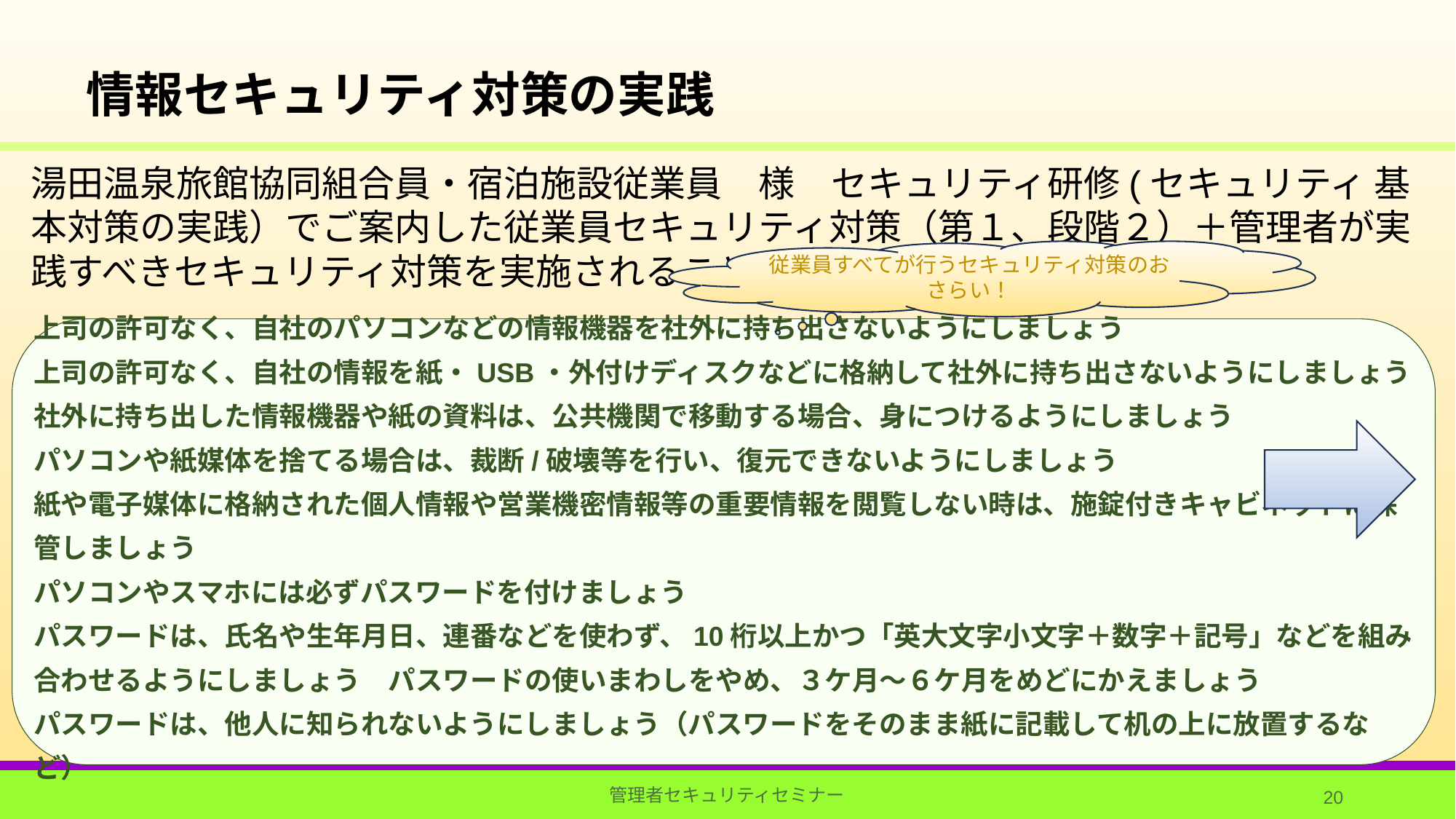

# 情報セキュリティ対策の実践
湯田温泉旅館協同組合員・宿泊施設従業員　様　セキュリティ研修(セキュリティ 基本対策の実践）でご案内した従業員セキュリティ対策（第１、段階２）＋管理者が実践すべきセキュリティ対策を実施されることをお勧めします。

従業員すべてが行うセキュリティ対策のおさらい！
上司の許可なく、自社のパソコンなどの情報機器を社外に持ち出さないようにしましょう
上司の許可なく、自社の情報を紙・USB・外付けディスクなどに格納して社外に持ち出さないようにしましょう
社外に持ち出した情報機器や紙の資料は、公共機関で移動する場合、身につけるようにしましょう
パソコンや紙媒体を捨てる場合は、裁断/破壊等を行い、復元できないようにしましょう
紙や電子媒体に格納された個人情報や営業機密情報等の重要情報を閲覧しない時は、施錠付きキャビネットに保管しましょう
パソコンやスマホには必ずパスワードを付けましょう
パスワードは、氏名や生年月日、連番などを使わず、10桁以上かつ「英大文字小文字＋数字＋記号」などを組み合わせるようにしましょう　パスワードの使いまわしをやめ、３ケ月～６ケ月をめどにかえましょう
パスワードは、他人に知られないようにしましょう（パスワードをそのまま紙に記載して机の上に放置するなど）

管理者セキュリティセミナー
20